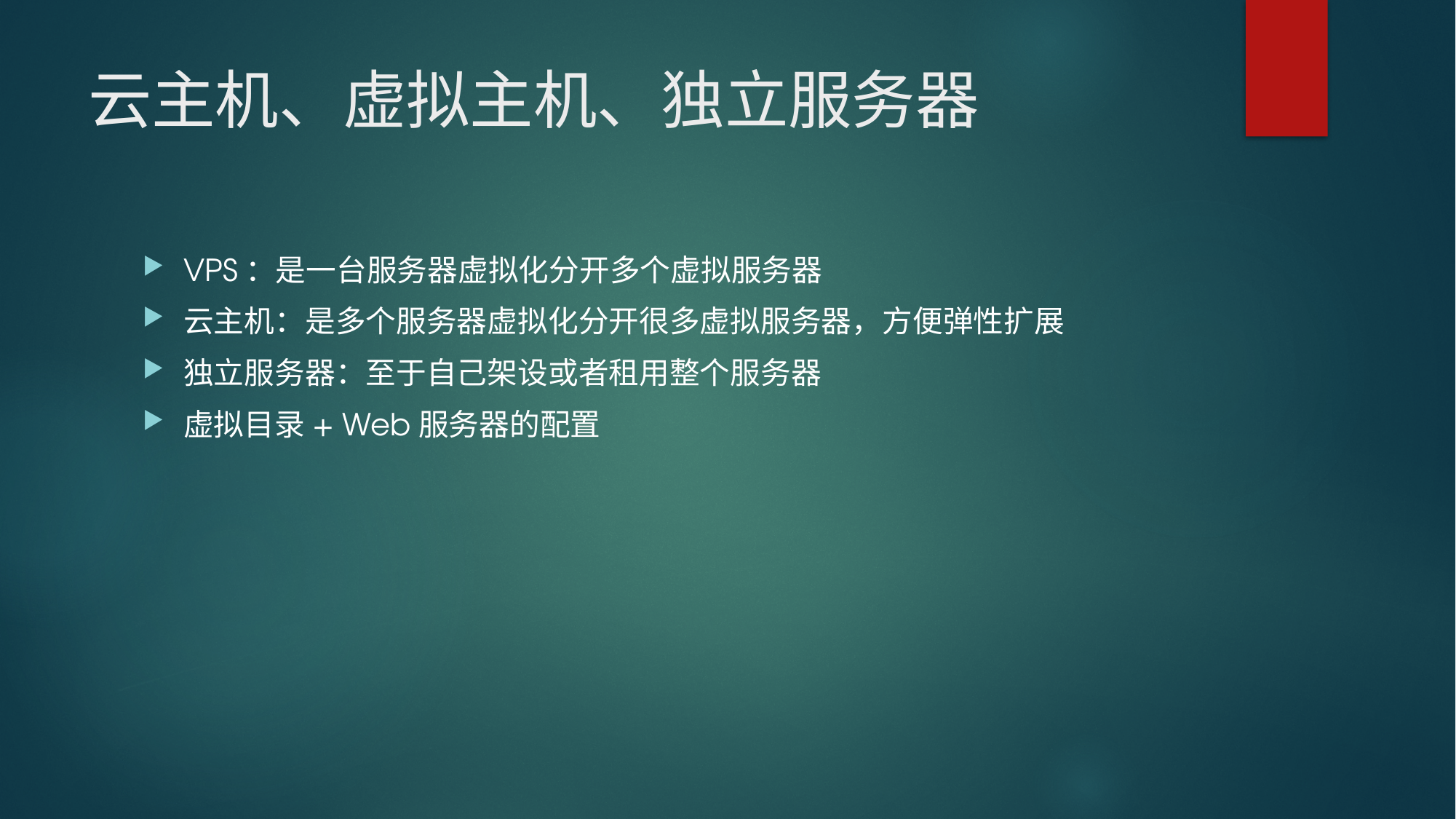

# 云主机、虚拟主机、独立服务器
VPS：是一台服务器虚拟化分开多个虚拟服务器
云主机：是多个服务器虚拟化分开很多虚拟服务器，方便弹性扩展
独立服务器：至于自己架设或者租用整个服务器
虚拟目录+ Web服务器的配置